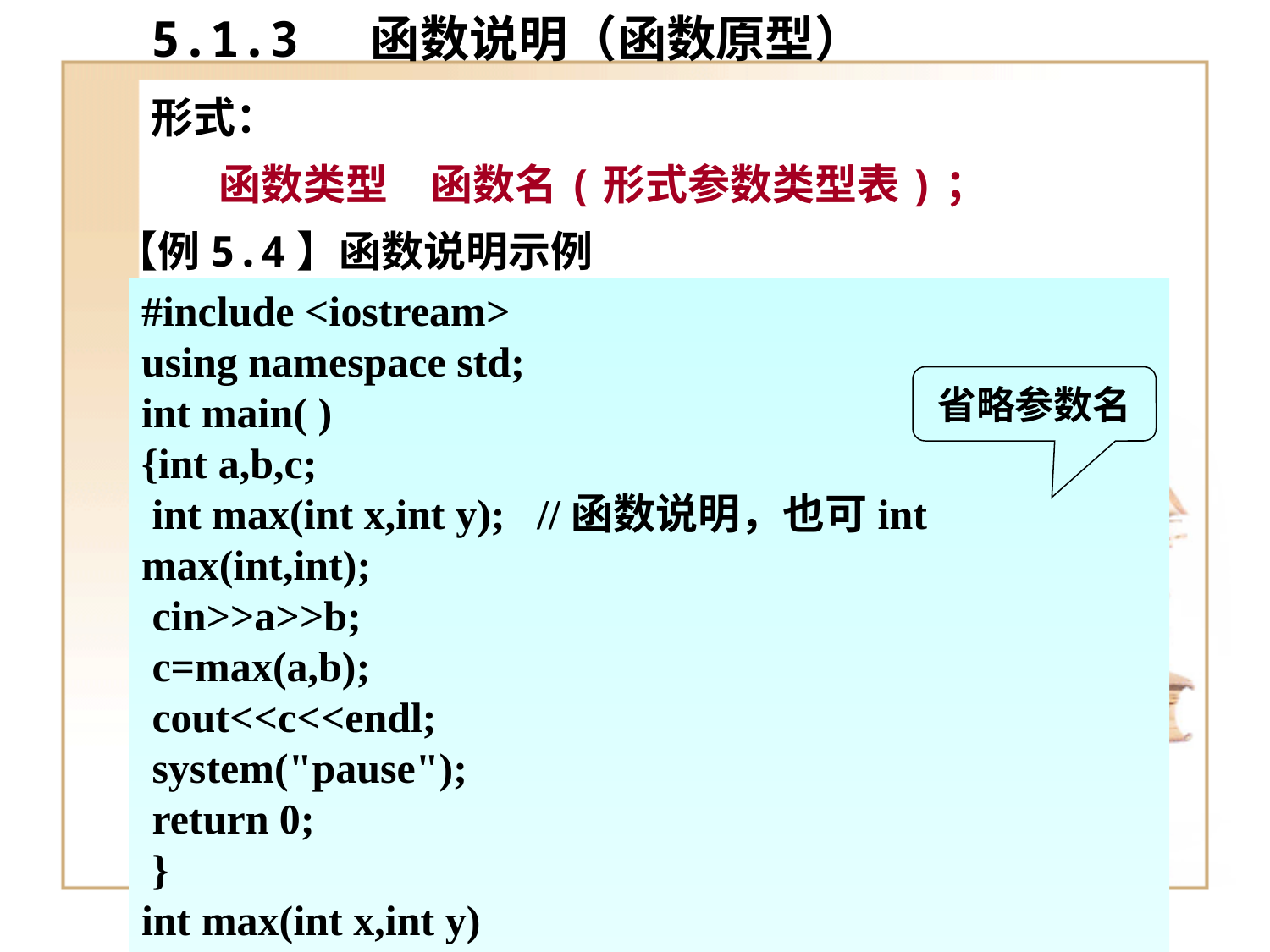

5.1.3  函数说明（函数原型）
形式：
      函数类型　函数名(形式参数类型表)；
【例5.4】函数说明示例
#include <iostream>
using namespace std;
int main( )
{int a,b,c;
 int max(int x,int y);   //函数说明，也可int max(int,int);
 cin>>a>>b;
 c=max(a,b);
 cout<<c<<endl;
 system("pause");
 return 0;
 }
int max(int x,int y)
{ return x>y?x:y ; }
省略参数名